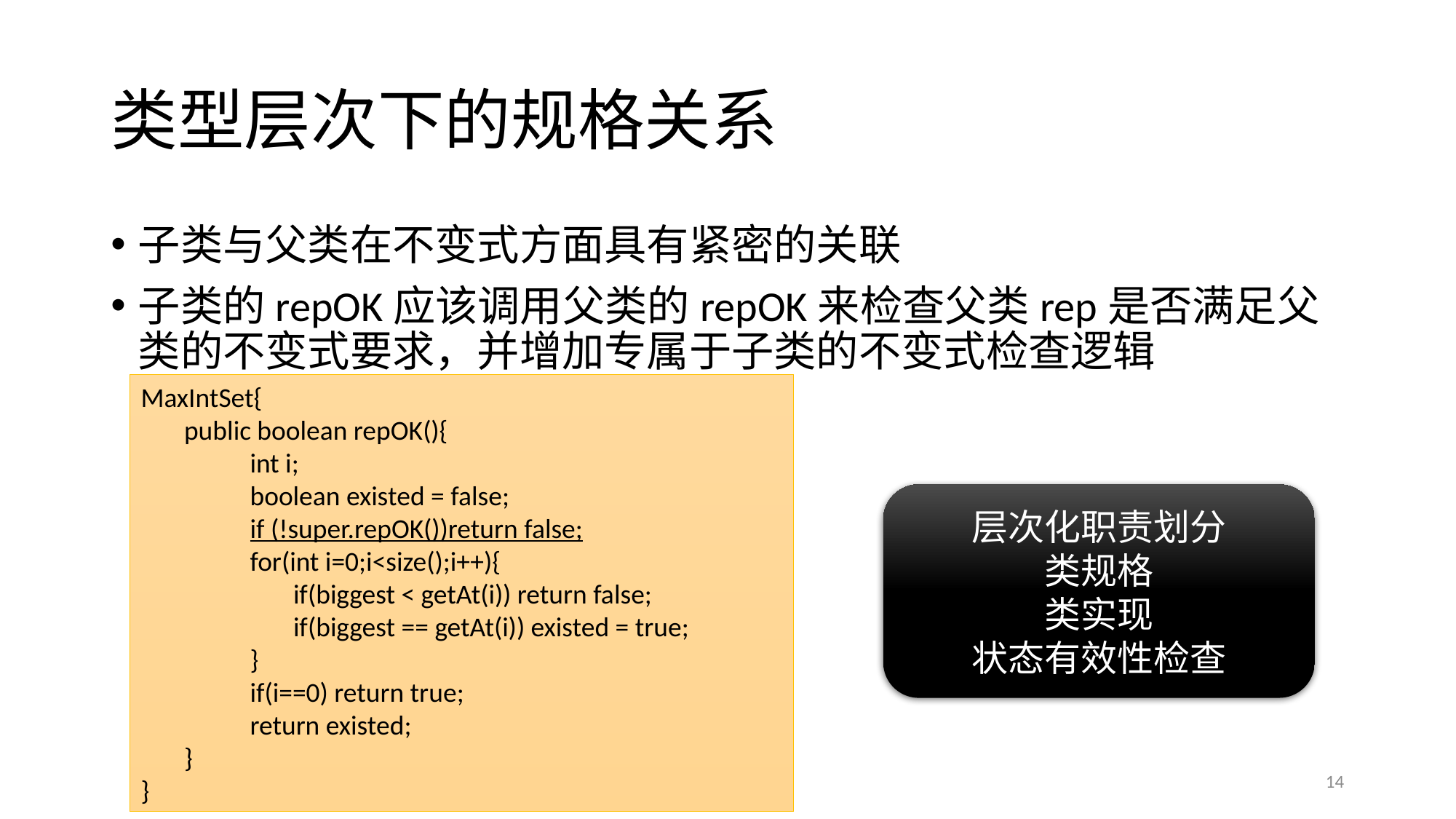

# 类型层次下的规格关系
子类与父类在不变式方面具有紧密的关联
子类的repOK应该调用父类的repOK来检查父类rep是否满足父类的不变式要求，并增加专属于子类的不变式检查逻辑
MaxIntSet{
       public boolean repOK(){
	int i;
	boolean existed = false;
	if (!super.repOK())return false;
	for(int i=0;i<size();i++){
	       if(biggest < getAt(i)) return false;
	       if(biggest == getAt(i)) existed = true;
	}
	if(i==0) return true;
       	return existed;
       }
}
层次化职责划分
类规格
类实现
状态有效性检查
14